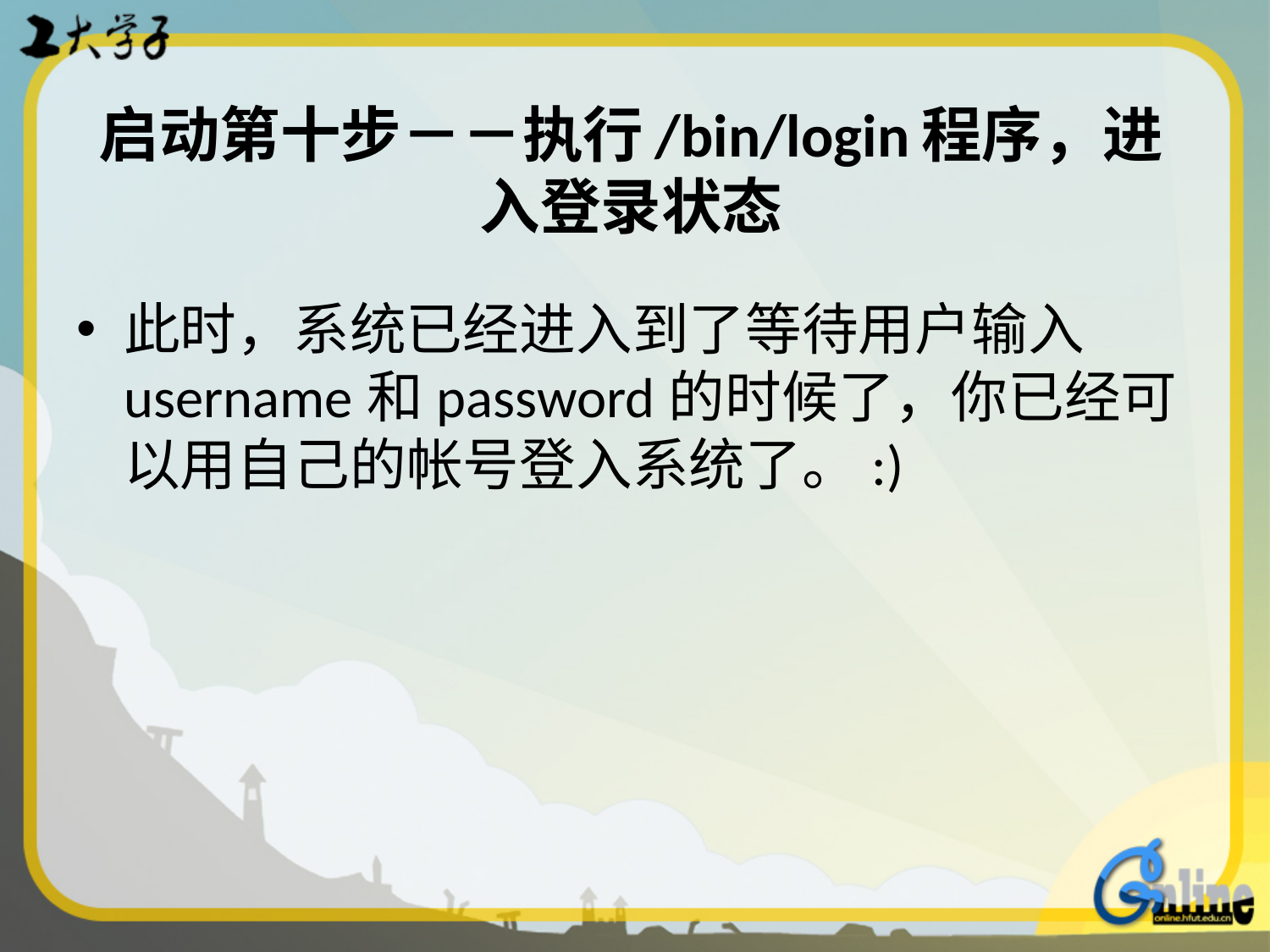

# 启动第十步－－执行/bin/login程序，进入登录状态
此时，系统已经进入到了等待用户输入username和password的时候了，你已经可以用自己的帐号登入系统了。:)